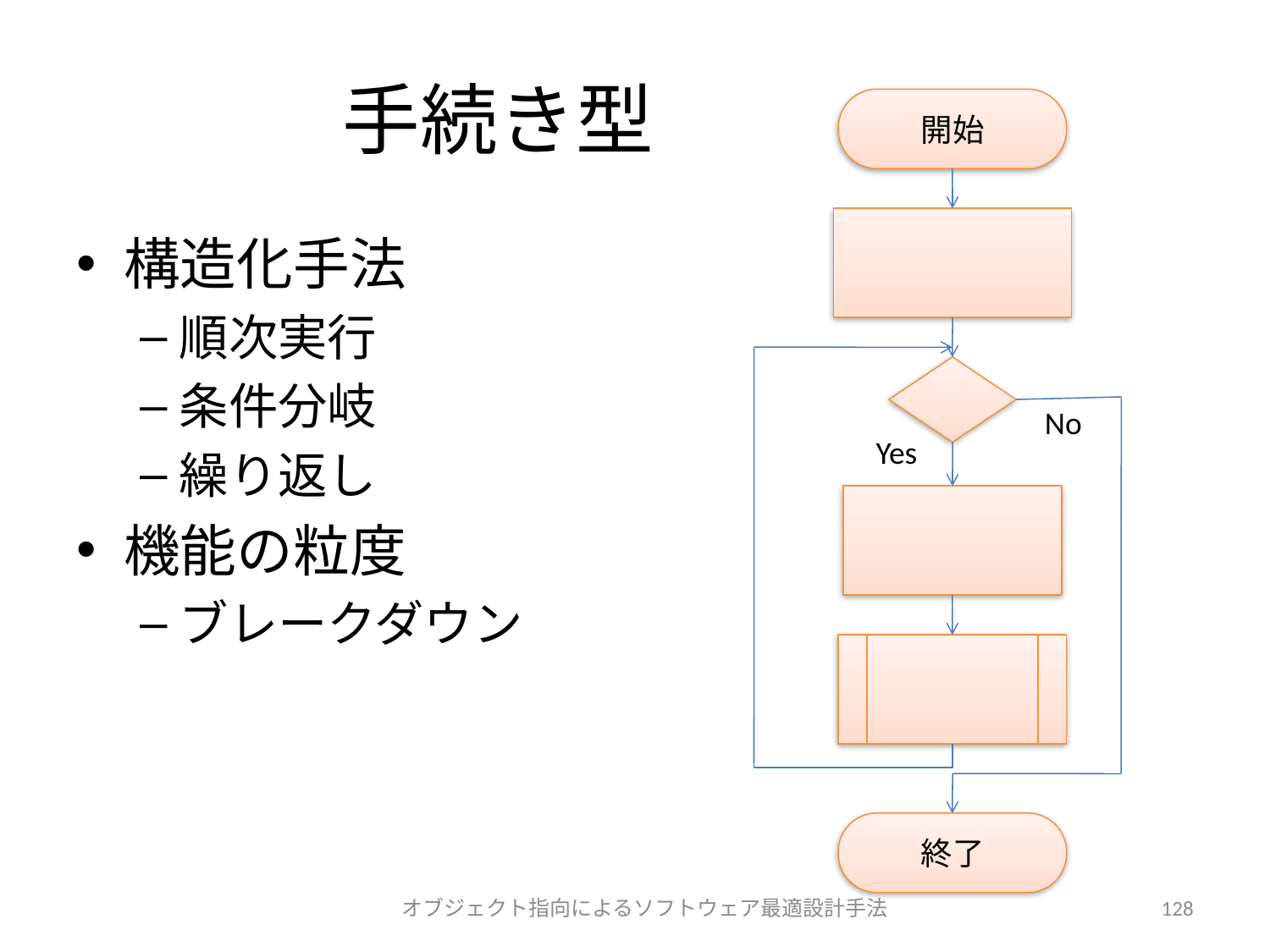

# 手続き型
開始

構造化手法
順次実行
条件分岐
繰り返し
機能の粒度
ブレークダウン

No
Yes

終了
オブジェクト指向によるソフトウェア最適設計手法
128